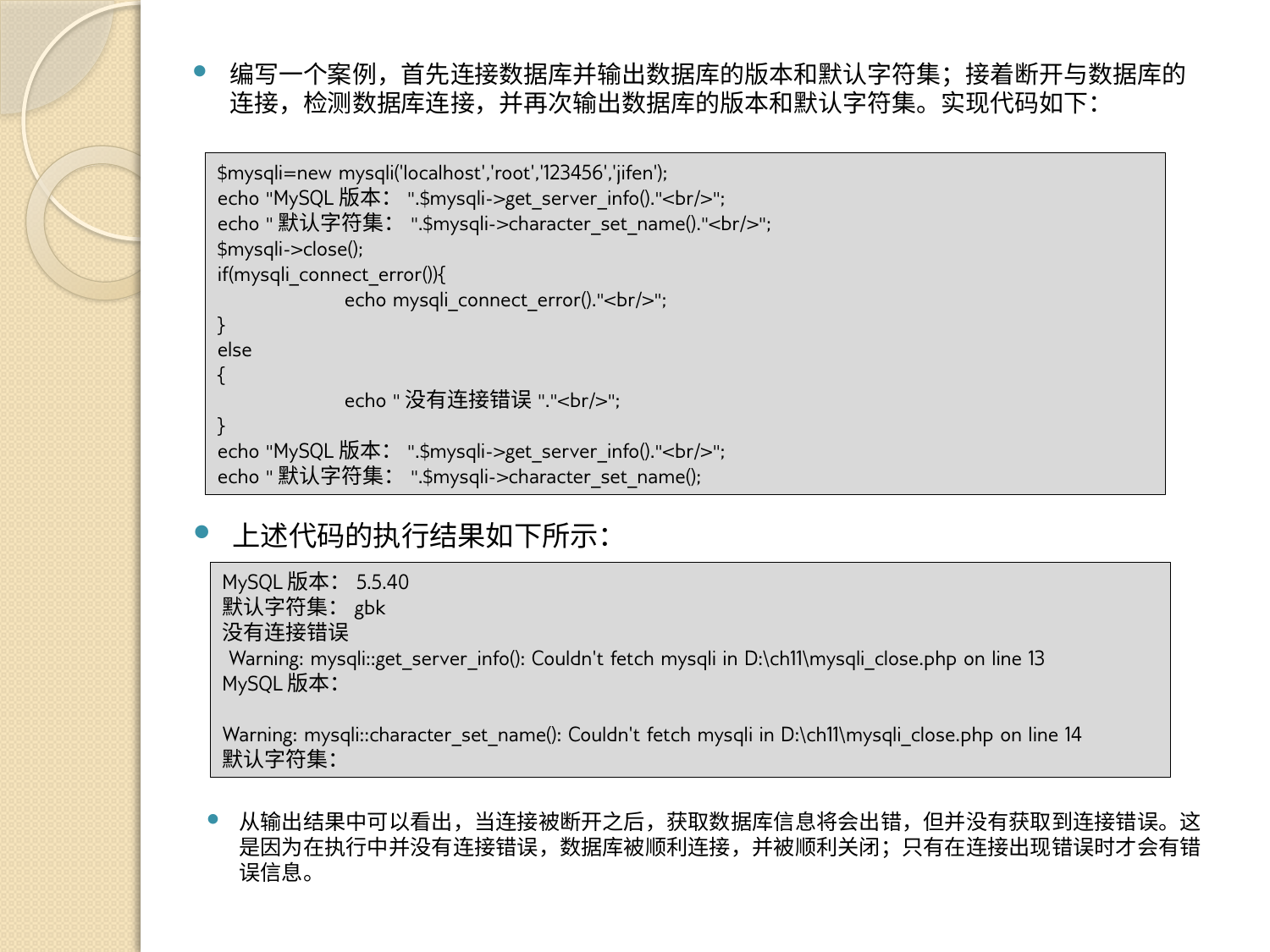

编写一个案例，首先连接数据库并输出数据库的版本和默认字符集；接着断开与数据库的连接，检测数据库连接，并再次输出数据库的版本和默认字符集。实现代码如下：
$mysqli=new mysqli('localhost','root','123456','jifen');
echo "MySQL版本：".$mysqli->get_server_info()."<br/>";
echo "默认字符集：".$mysqli->character_set_name()."<br/>";
$mysqli->close();
if(mysqli_connect_error()){
	echo mysqli_connect_error()."<br/>";
}
else
{
	echo "没有连接错误"."<br/>";
}
echo "MySQL版本：".$mysqli->get_server_info()."<br/>";
echo "默认字符集：".$mysqli->character_set_name();
上述代码的执行结果如下所示：
MySQL版本：5.5.40
默认字符集：gbk
没有连接错误
 Warning: mysqli::get_server_info(): Couldn't fetch mysqli in D:\ch11\mysqli_close.php on line 13
MySQL版本：

Warning: mysqli::character_set_name(): Couldn't fetch mysqli in D:\ch11\mysqli_close.php on line 14
默认字符集：
从输出结果中可以看出，当连接被断开之后，获取数据库信息将会出错，但并没有获取到连接错误。这是因为在执行中并没有连接错误，数据库被顺利连接，并被顺利关闭；只有在连接出现错误时才会有错误信息。